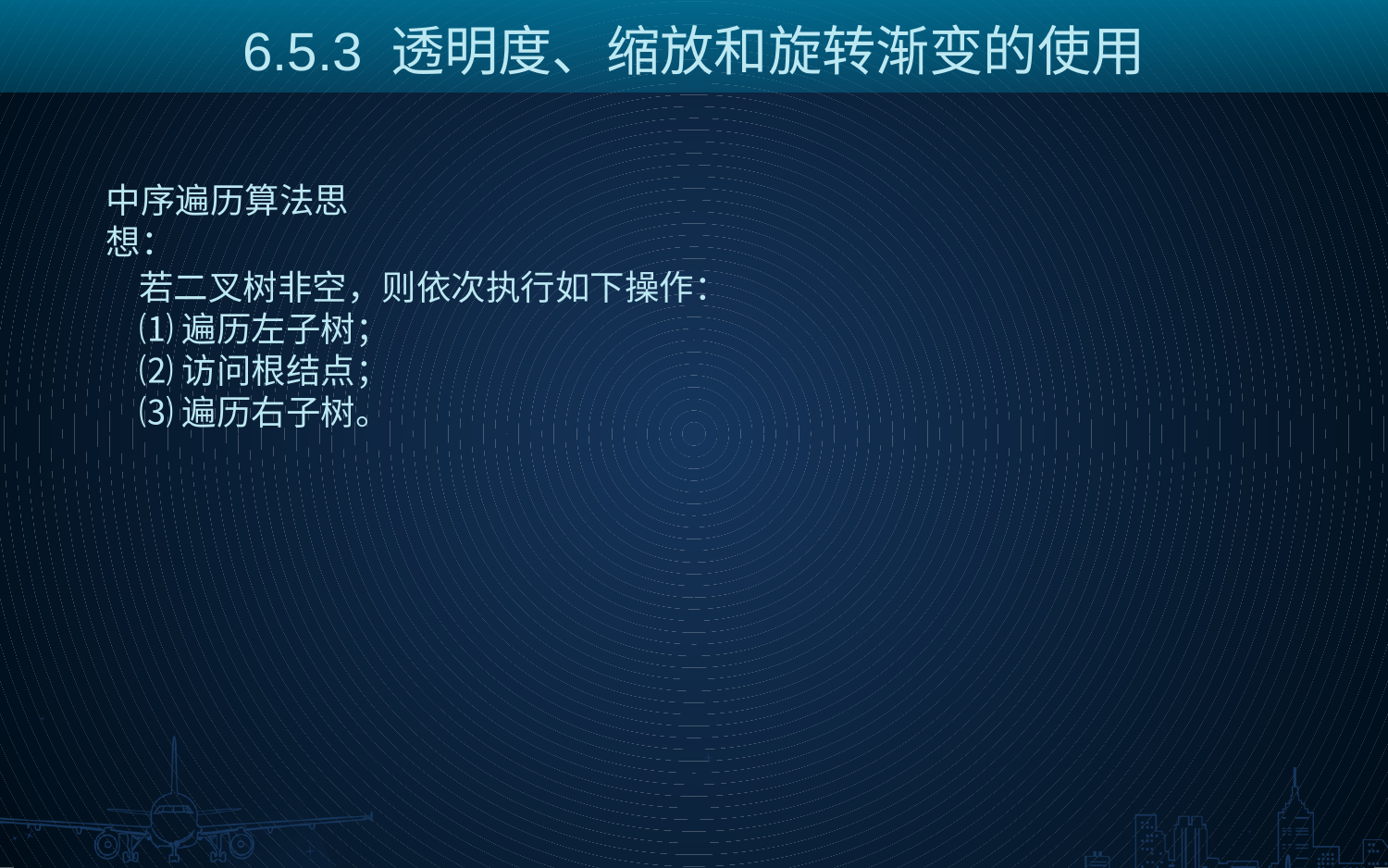

6.5.3 透明度、缩放和旋转渐变的使用
中序遍历算法思想：
若二叉树非空，则依次执行如下操作：
⑴遍历左子树；
⑵访问根结点；
⑶遍历右子树。